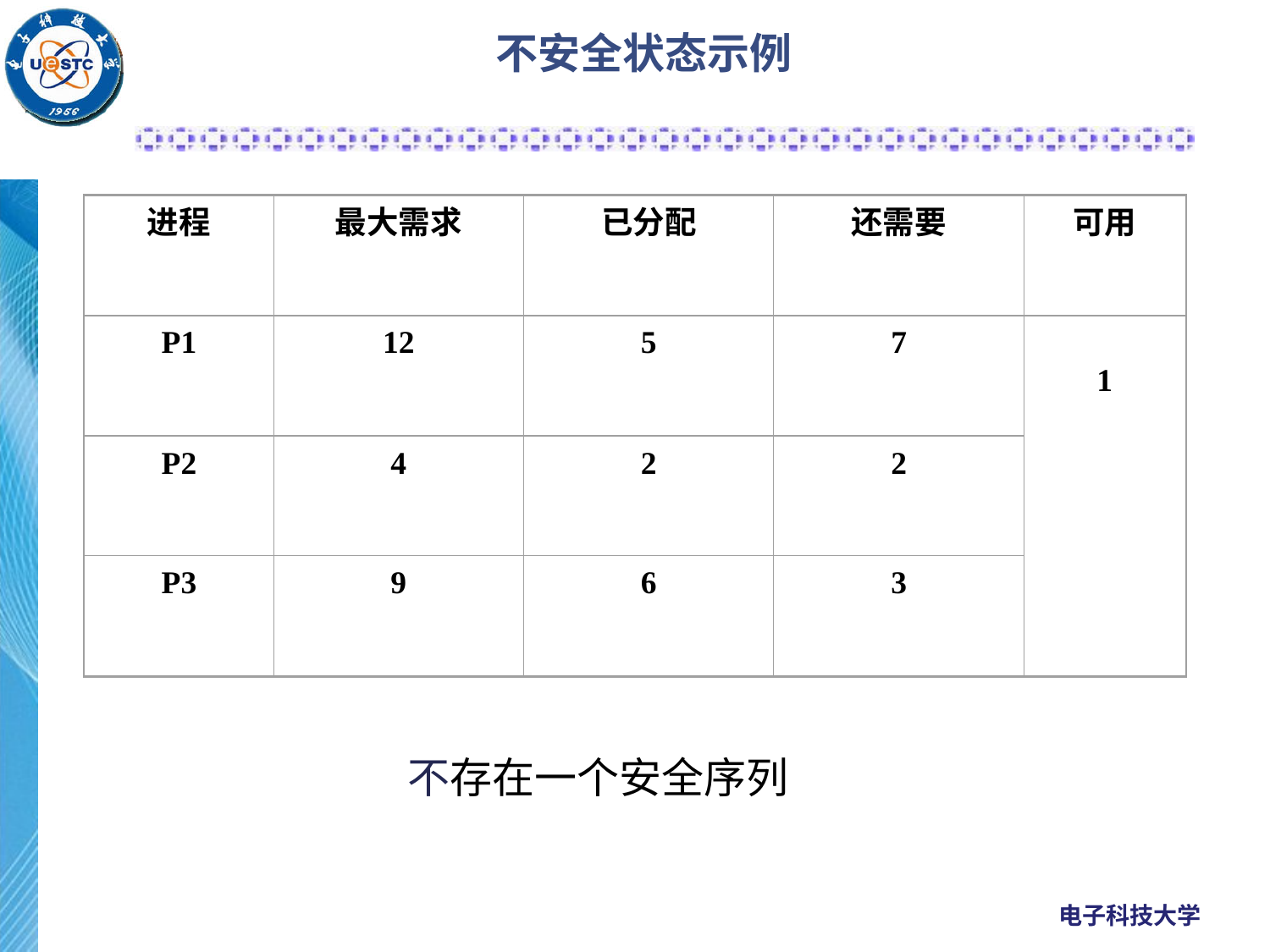

# 不安全状态示例

进程

最大需求

已分配

还需要

可用

P1

12

5

7

1

P2

4

2

2

P3

9

6

3

不存在一个安全序列